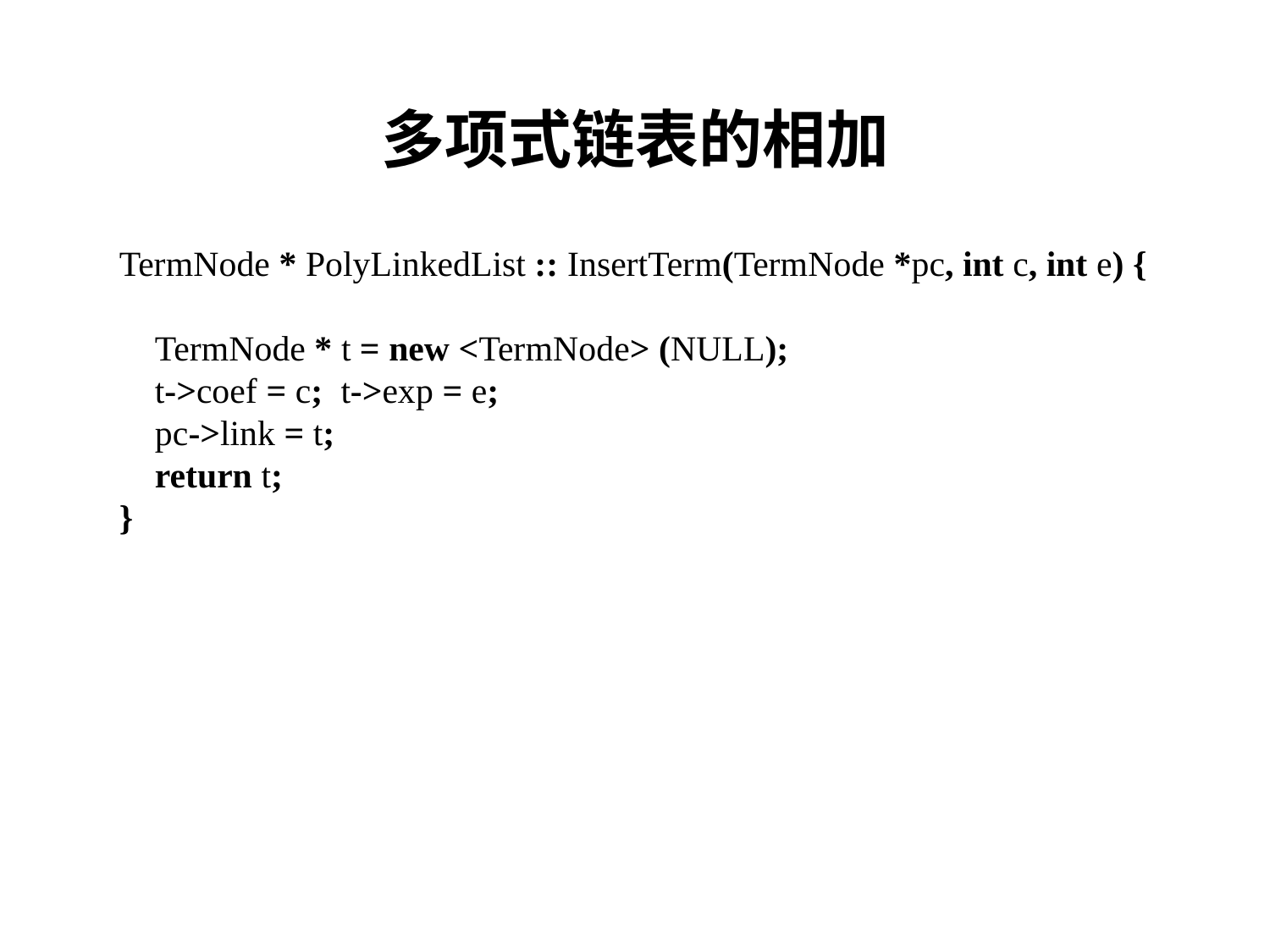

# 多项式链表的相加
TermNode * PolyLinkedList :: InsertTerm(TermNode *pc, int c, int e) {
    TermNode * t = new <TermNode> (NULL);
    t->coef = c;  t->exp = e;
    pc->link = t;
    return t;
}